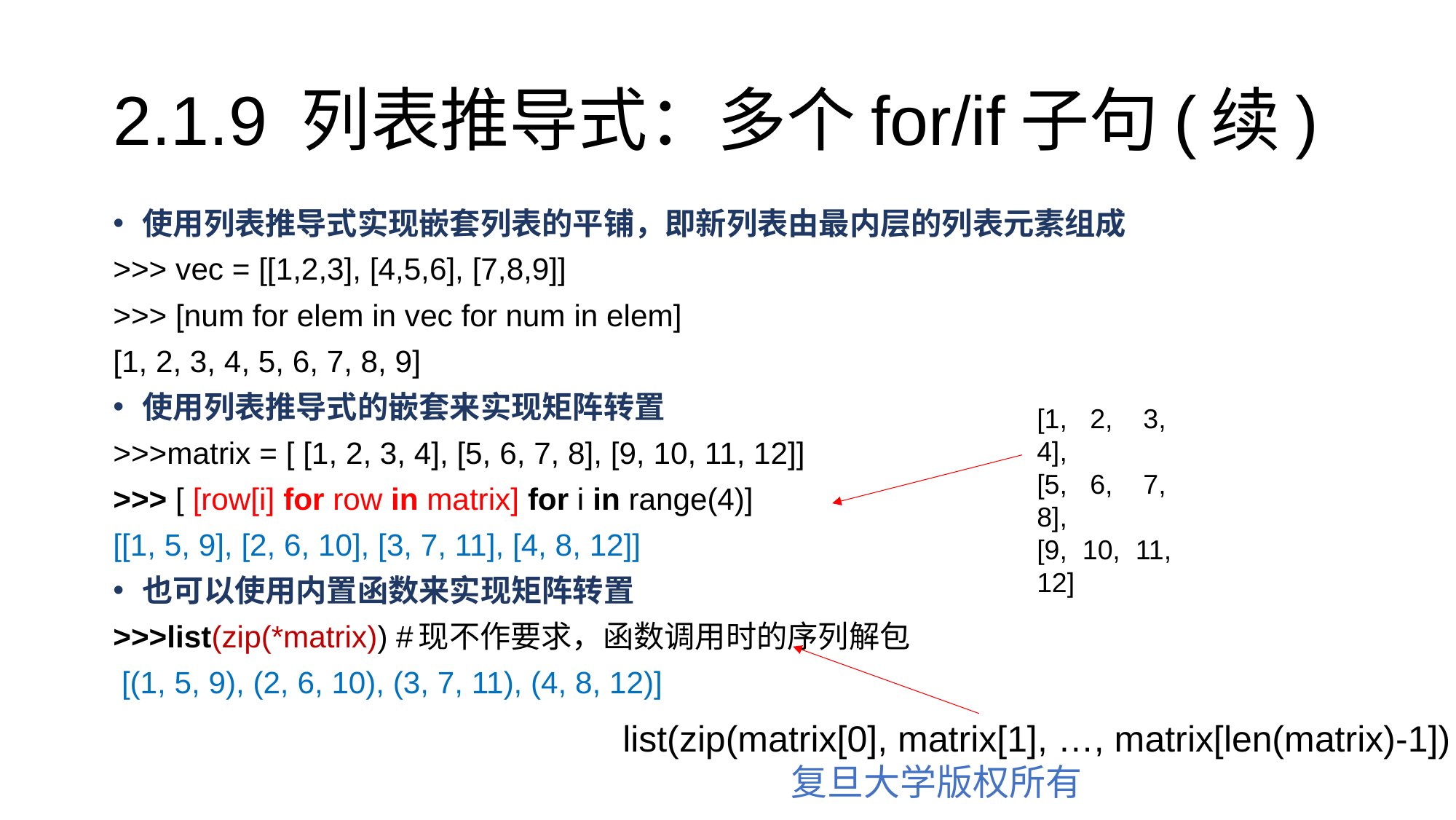

# 2.1.9 列表推导式：多个for/if子句(续)
使用列表推导式实现嵌套列表的平铺，即新列表由最内层的列表元素组成
>>> vec = [[1,2,3], [4,5,6], [7,8,9]]
>>> [num for elem in vec for num in elem]
[1, 2, 3, 4, 5, 6, 7, 8, 9]
使用列表推导式的嵌套来实现矩阵转置
>>>matrix = [ [1, 2, 3, 4], [5, 6, 7, 8], [9, 10, 11, 12]]
>>> [ [row[i] for row in matrix] for i in range(4)]
[[1, 5, 9], [2, 6, 10], [3, 7, 11], [4, 8, 12]]
也可以使用内置函数来实现矩阵转置
>>>list(zip(*matrix)) #现不作要求，函数调用时的序列解包
 [(1, 5, 9), (2, 6, 10), (3, 7, 11), (4, 8, 12)]
[1,   2,    3,    4],
[5,   6,    7,    8],
[9,  10,  11,  12]
list(zip(matrix[0], matrix[1], …, matrix[len(matrix)-1])